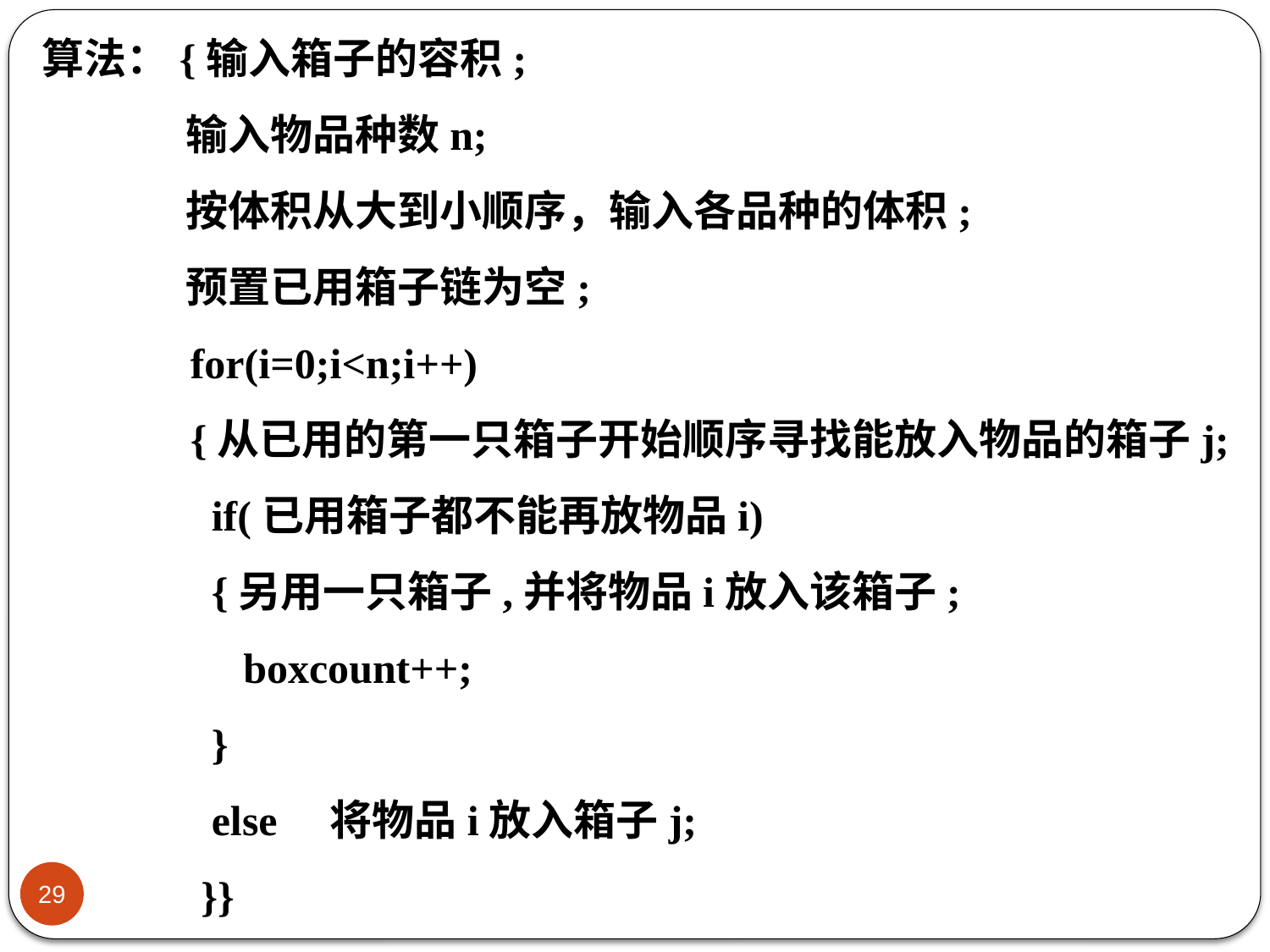

算法：{输入箱子的容积;
              输入物品种数n;
              按体积从大到小顺序，输入各品种的体积;
              预置已用箱子链为空;
              for(i=0;i<n;i++)
              {从已用的第一只箱子开始顺序寻找能放入物品的箱子j;
                if(已用箱子都不能再放物品i)
                {另用一只箱子,并将物品i放入该箱子;
                   boxcount++;
                }
                else    将物品i放入箱子j;
               }}
29